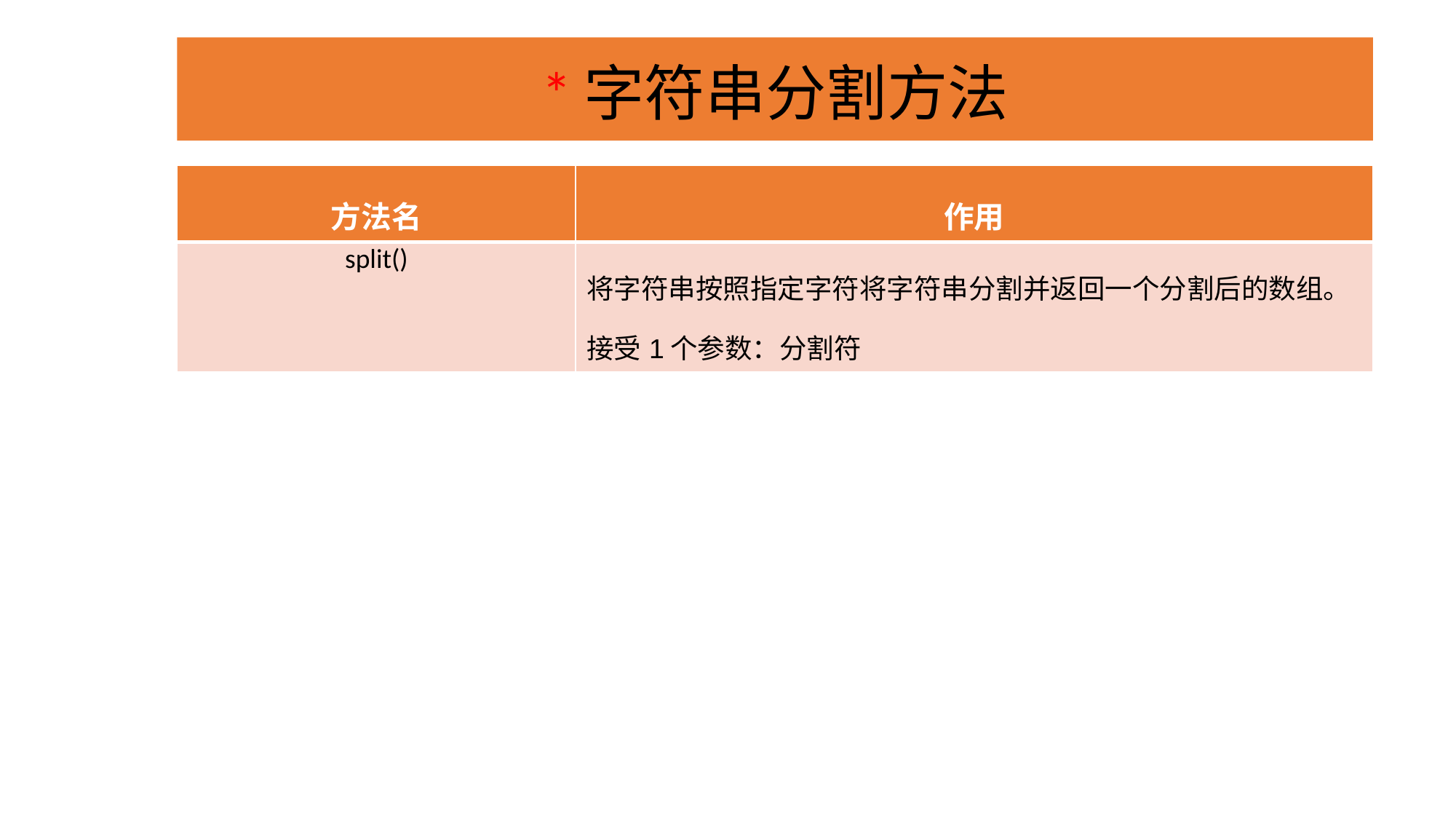

*字符串分割方法
| 方法名 | 作用 |
| --- | --- |
| split() | 将字符串按照指定字符将字符串分割并返回一个分割后的数组。 接受1个参数：分割符 |